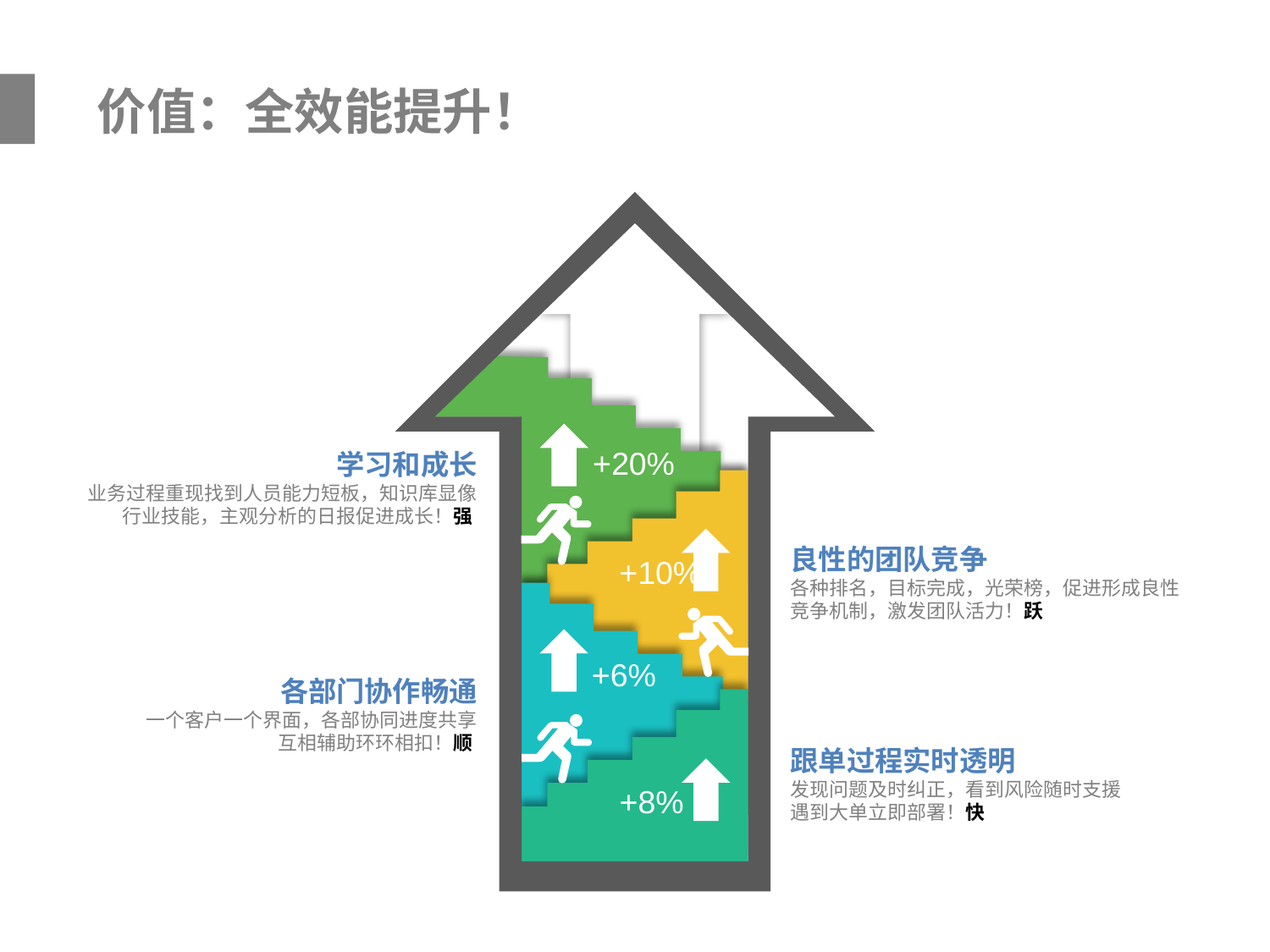

价值：全效能提升！

+20%
学习和成长
业务过程重现找到人员能力短板，知识库显像行业技能，主观分析的日报促进成长！强

良性的团队竞争
各种排名，目标完成，光荣榜，促进形成良性竞争机制，激发团队活力！跃
+10%

+6%
各部门协作畅通
一个客户一个界面，各部协同进度共享
互相辅助环环相扣！顺

跟单过程实时透明
发现问题及时纠正，看到风险随时支援
遇到大单立即部署！快

+8%